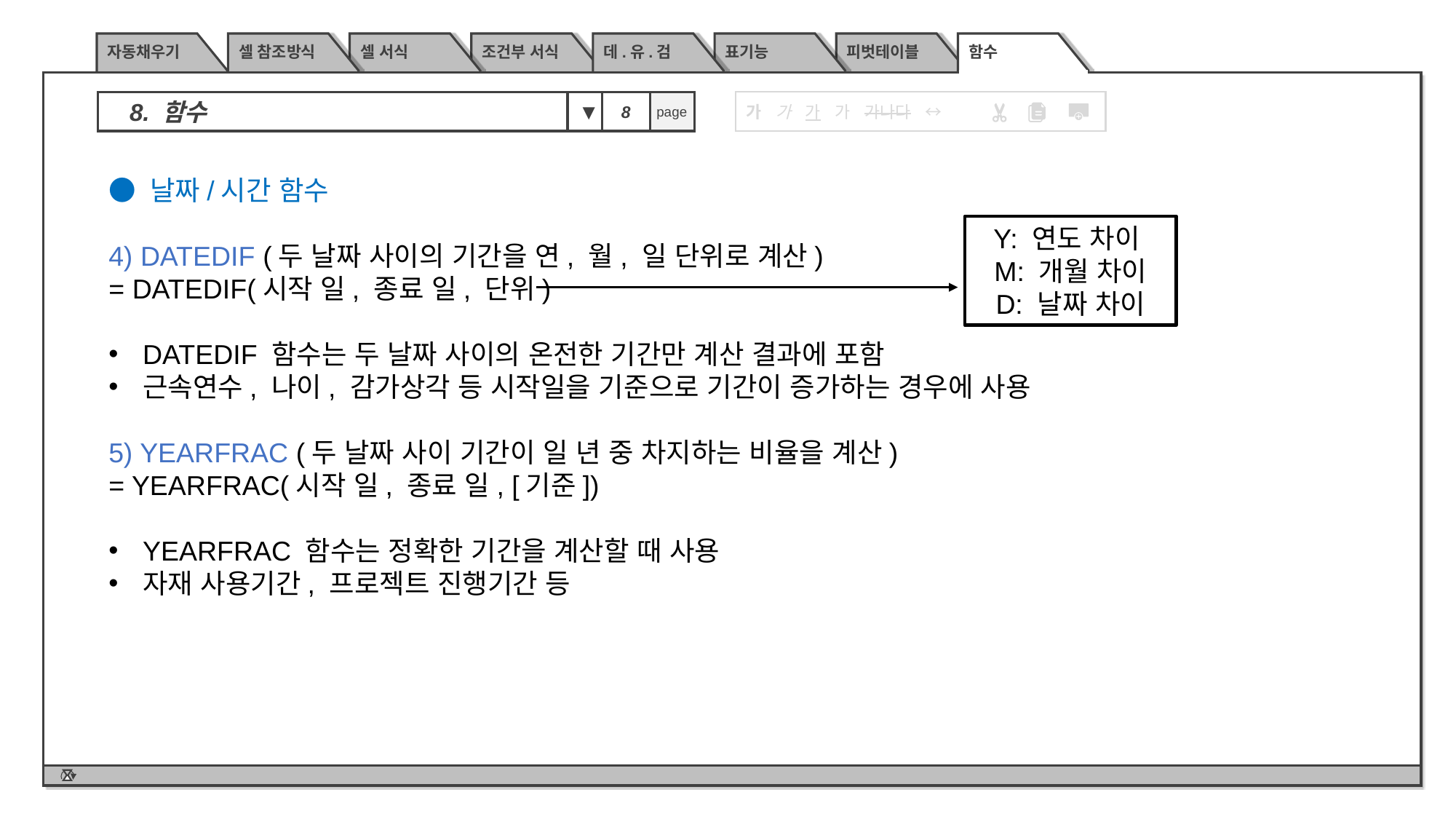

자동채우기
셀 참조방식
셀 서식
조건부 서식
데.유.검

표기능
피벗테이블
함수

8. 함수
▼
page
가   가   가   가   가나다   ↔

8
● 날짜/시간 함수

4) DATEDIF (두 날짜 사이의 기간을 연, 월, 일 단위로 계산)
= DATEDIF(시작 일, 종료 일, 단위)

DATEDIF 함수는 두 날짜 사이의 온전한 기간만 계산 결과에 포함
근속연수, 나이, 감가상각 등 시작일을 기준으로 기간이 증가하는 경우에 사용

5) YEARFRAC (두 날짜 사이 기간이 일 년 중 차지하는 비율을 계산)
= YEARFRAC(시작 일, 종료 일, [기준])

YEARFRAC 함수는 정확한 기간을 계산할 때 사용
자재 사용기간, 프로젝트 진행기간 등
Y: 연도 차이
M: 개월 차이
D: 날짜 차이